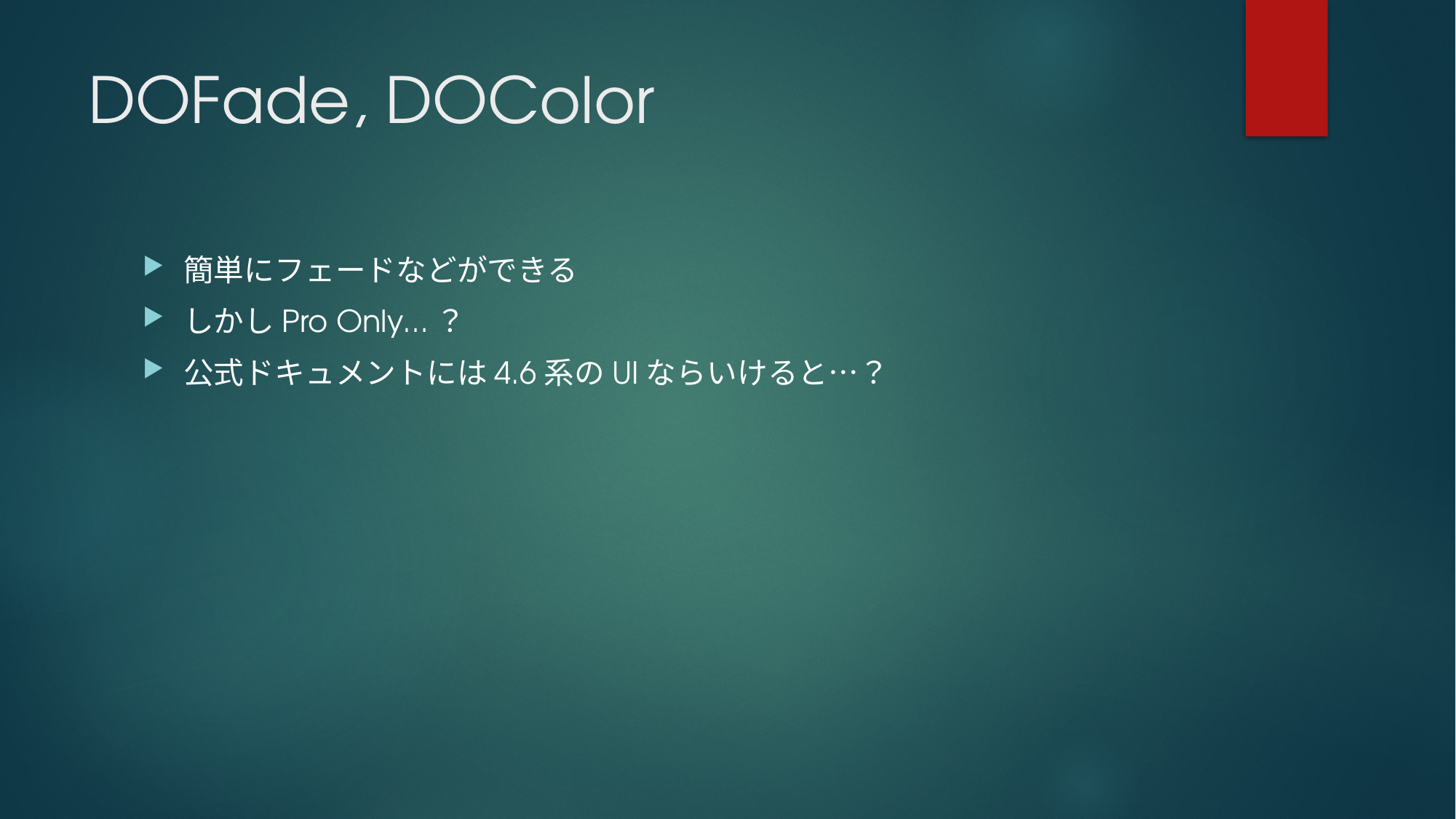

# DOFade, DOColor
簡単にフェードなどができる
しかしPro Only…？
公式ドキュメントには4.6系のUIならいけると…？